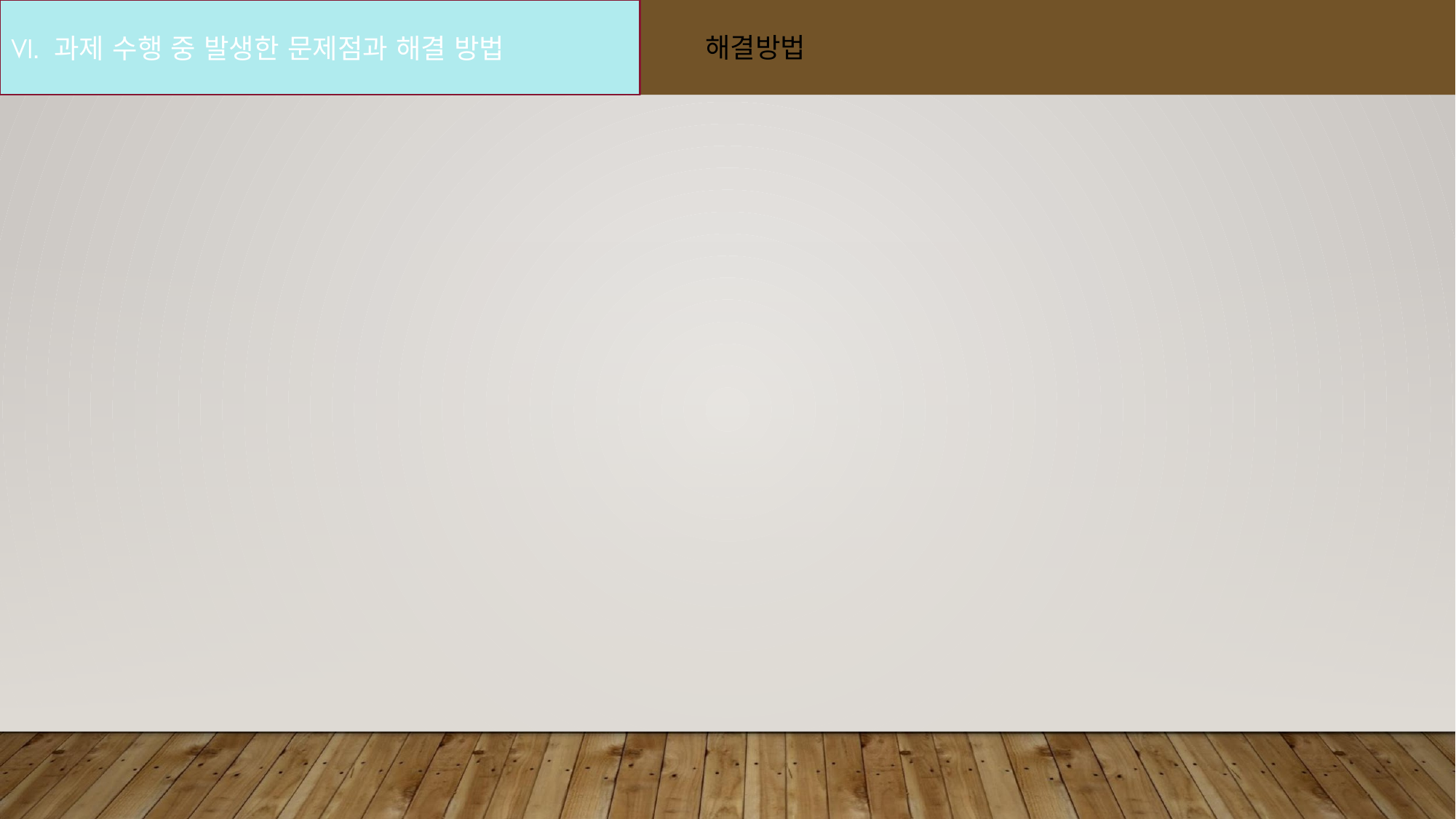

VI. 과제 수행 중 발생한 문제점과 해결 방법
해결방법